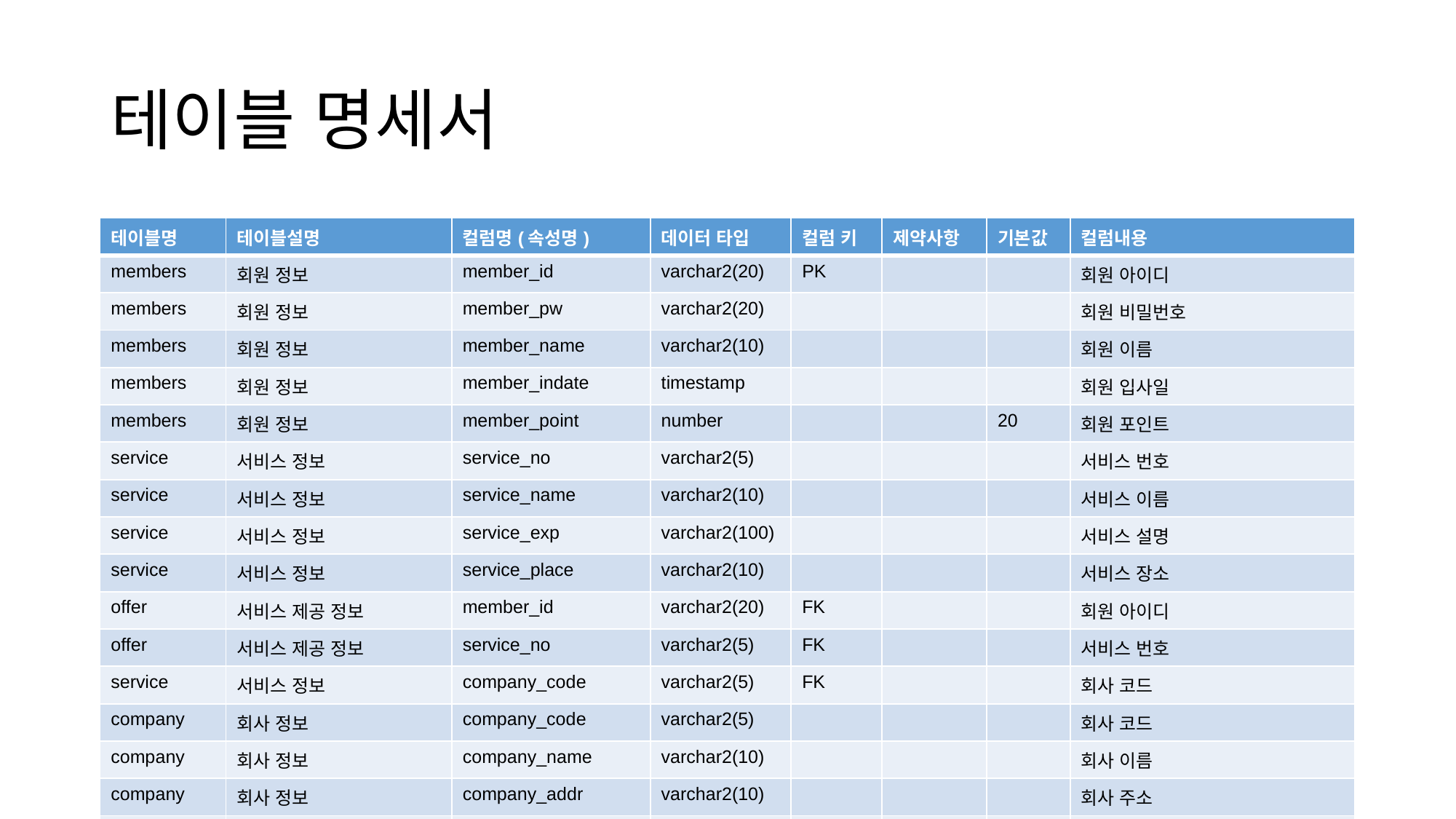

# 테이블 명세서
| 테이블명 | 테이블설명 | 컬럼명(속성명) | 데이터 타입 | 컬럼 키 | 제약사항 | 기본값 | 컬럼내용 |
| --- | --- | --- | --- | --- | --- | --- | --- |
| members | 회원 정보 | member\_id | varchar2(20) | PK |  |  | 회원 아이디 |
| members | 회원 정보 | member\_pw | varchar2(20) |  |  |  | 회원 비밀번호 |
| members | 회원 정보 | member\_name | varchar2(10) |  |  |  | 회원 이름 |
| members | 회원 정보 | member\_indate | timestamp |  |  |  | 회원 입사일 |
| members | 회원 정보 | member\_point | number |  |  | 20 | 회원 포인트 |
| service | 서비스 정보 | service\_no | varchar2(5) |  |  |  | 서비스 번호 |
| service | 서비스 정보 | service\_name | varchar2(10) |  |  |  | 서비스 이름 |
| service | 서비스 정보 | service\_exp | varchar2(100) |  |  |  | 서비스 설명 |
| service | 서비스 정보 | service\_place | varchar2(10) |  |  |  | 서비스 장소 |
| offer | 서비스 제공 정보 | member\_id | varchar2(20) | FK |  |  | 회원 아이디 |
| offer | 서비스 제공 정보 | service\_no | varchar2(5) | FK |  |  | 서비스 번호 |
| service | 서비스 정보 | company\_code | varchar2(5) | FK |  |  | 회사 코드 |
| company | 회사 정보 | company\_code | varchar2(5) |  |  |  | 회사 코드 |
| company | 회사 정보 | company\_name | varchar2(10) |  |  |  | 회사 이름 |
| company | 회사 정보 | company\_addr | varchar2(10) |  |  |  | 회사 주소 |
| company | 회사 정보 | company\_region | varchar2(10) |  |  |  | 회사 소재지 |